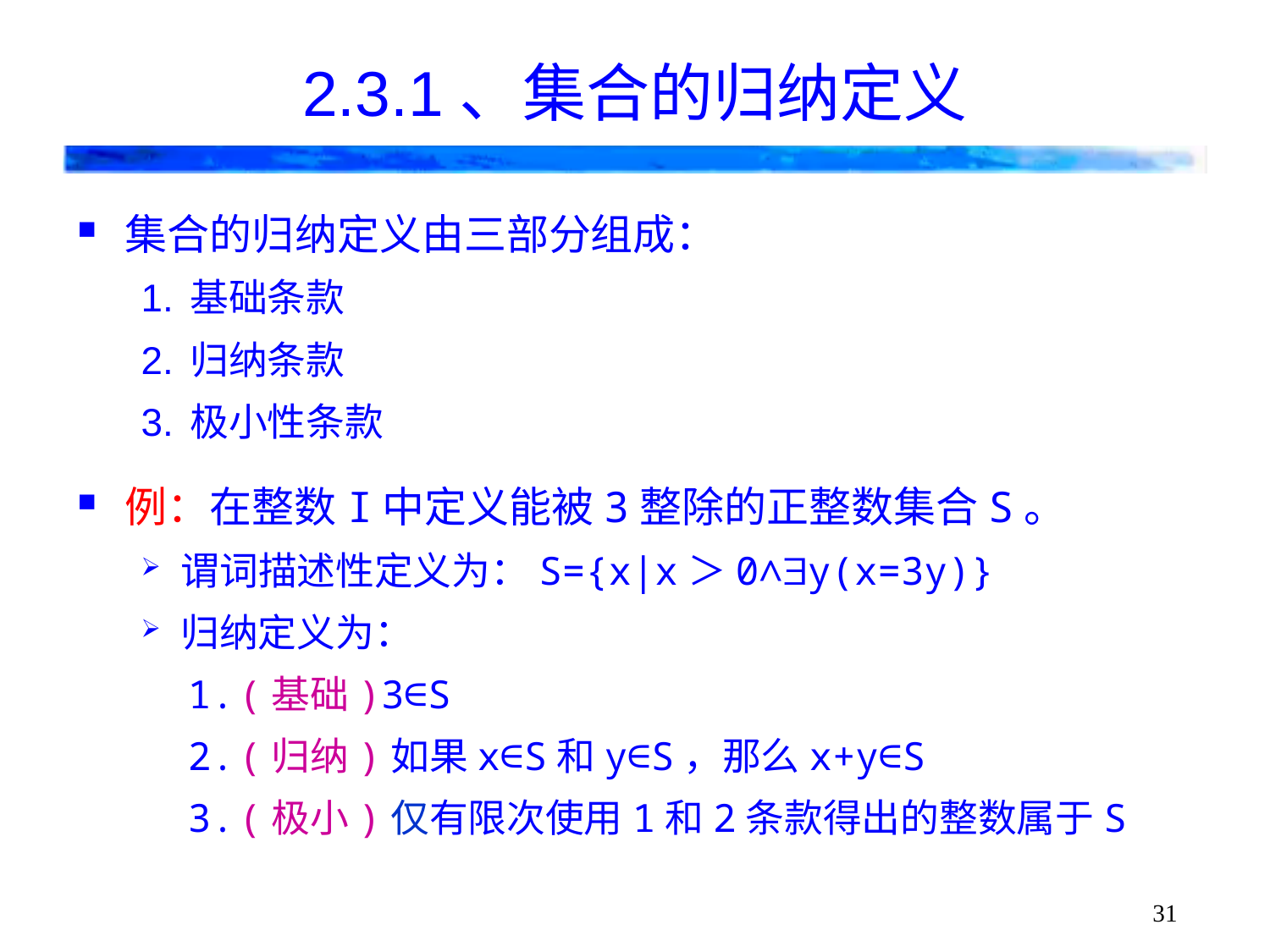

# 2.3.1、集合的归纳定义
集合的归纳定义由三部分组成：
基础条款
归纳条款
极小性条款
例：在整数I中定义能被3整除的正整数集合S。
谓词描述性定义为：S={x|x＞0∧∃y(x=3y)}
归纳定义为：
(基础)3∈S
(归纳)如果x∈S和y∈S，那么x+y∈S
(极小)仅有限次使用1和2条款得出的整数属于S
31